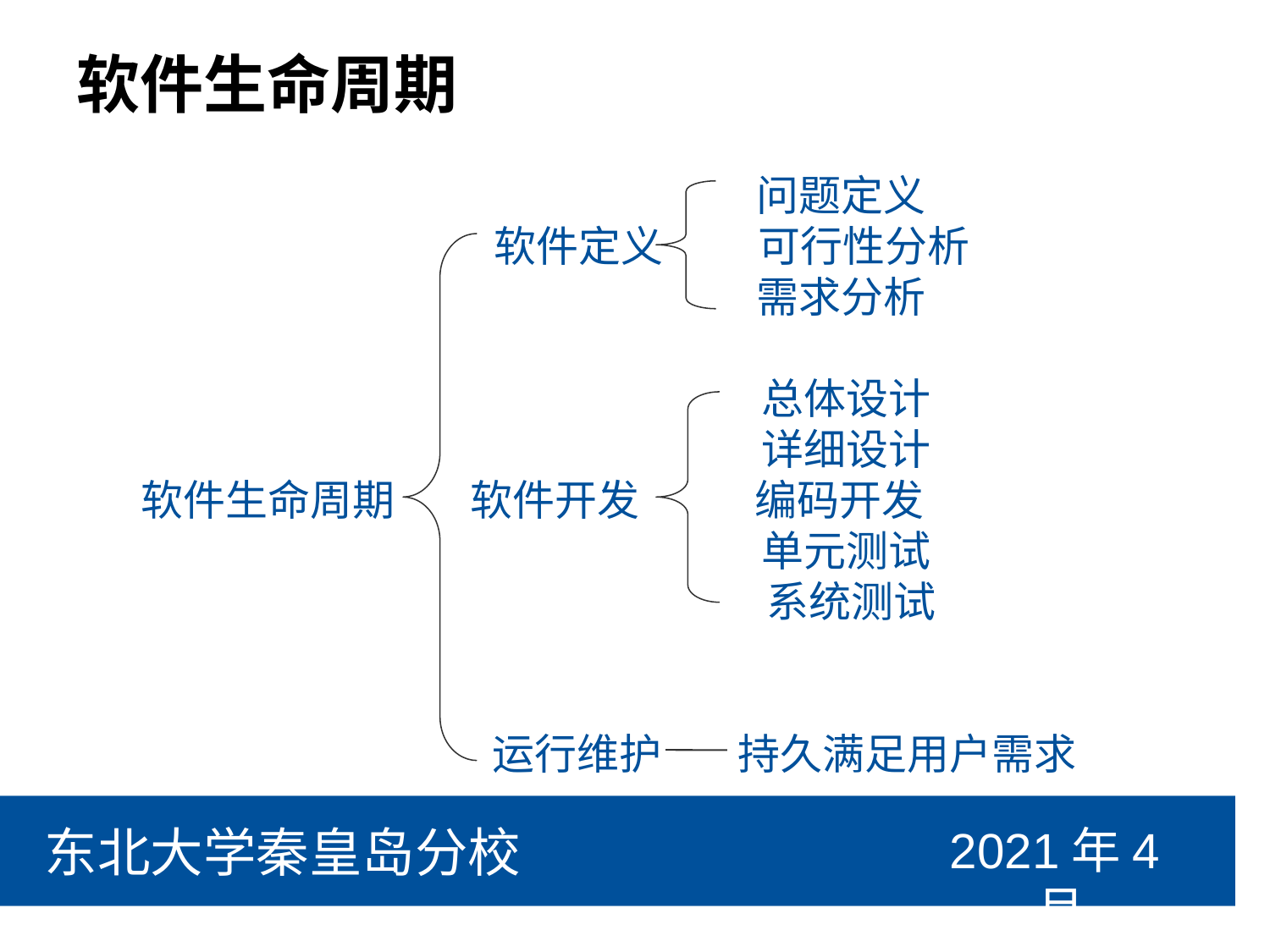

# 软件生命周期

                                      问题定义
               软件定义          可行性分析
                                      需求分析

                                       总体设计
                                       详细设计
软件生命周期        软件开发            编码开发
                                       单元测试
                                        系统测试

                          运行维护        持久满足用户需求